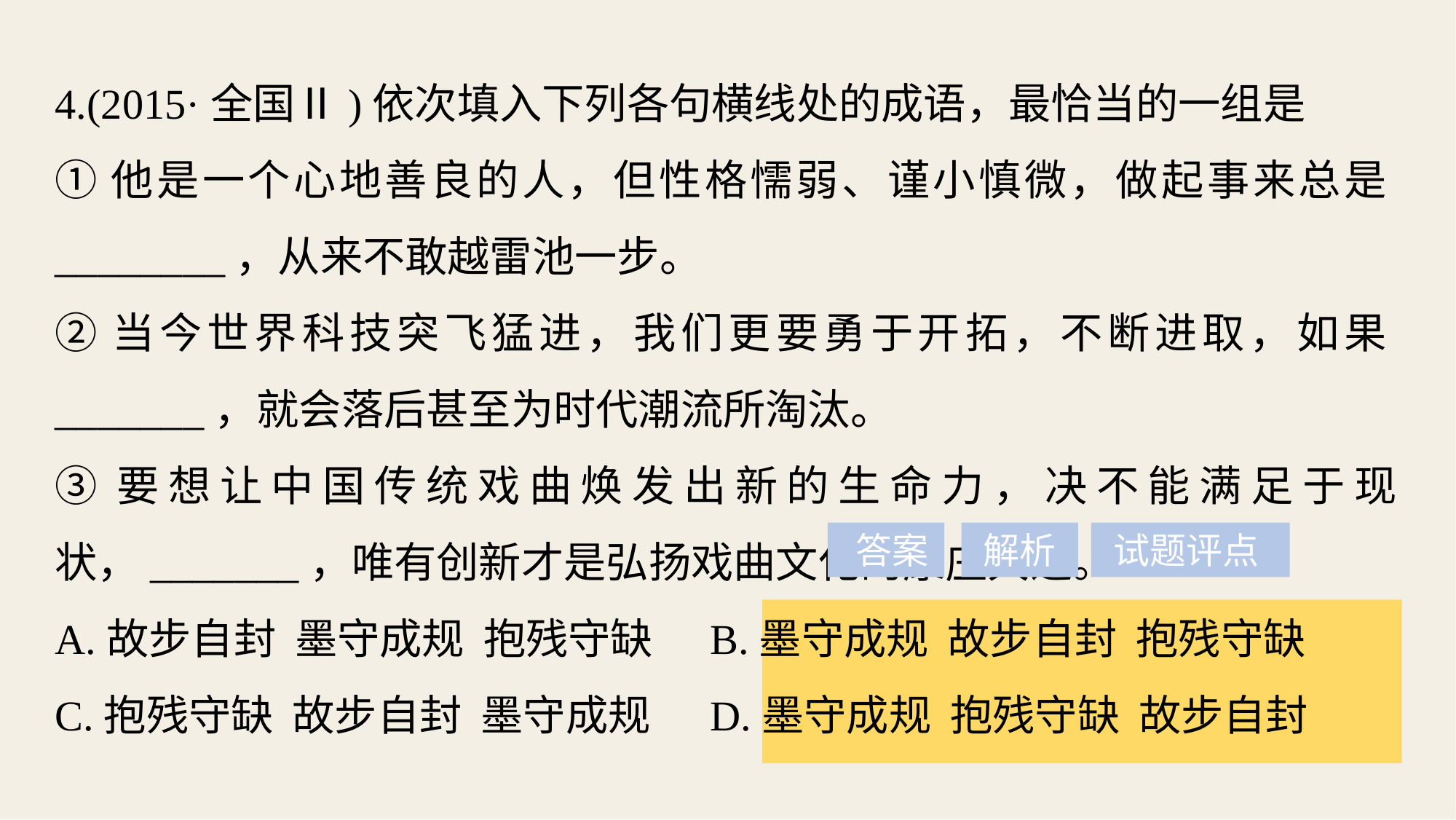

4.(2015·全国Ⅱ)依次填入下列各句横线处的成语，最恰当的一组是
①他是一个心地善良的人，但性格懦弱、谨小慎微，做起事来总是________，从来不敢越雷池一步。
②当今世界科技突飞猛进，我们更要勇于开拓，不断进取，如果_______，就会落后甚至为时代潮流所淘汰。
③要想让中国传统戏曲焕发出新的生命力，决不能满足于现状，_______，唯有创新才是弘扬戏曲文化的康庄大道。
A.故步自封  墨守成规  抱残守缺	B.墨守成规  故步自封  抱残守缺
C.抱残守缺  故步自封  墨守成规	D.墨守成规  抱残守缺  故步自封
 答案
解析
试题评点